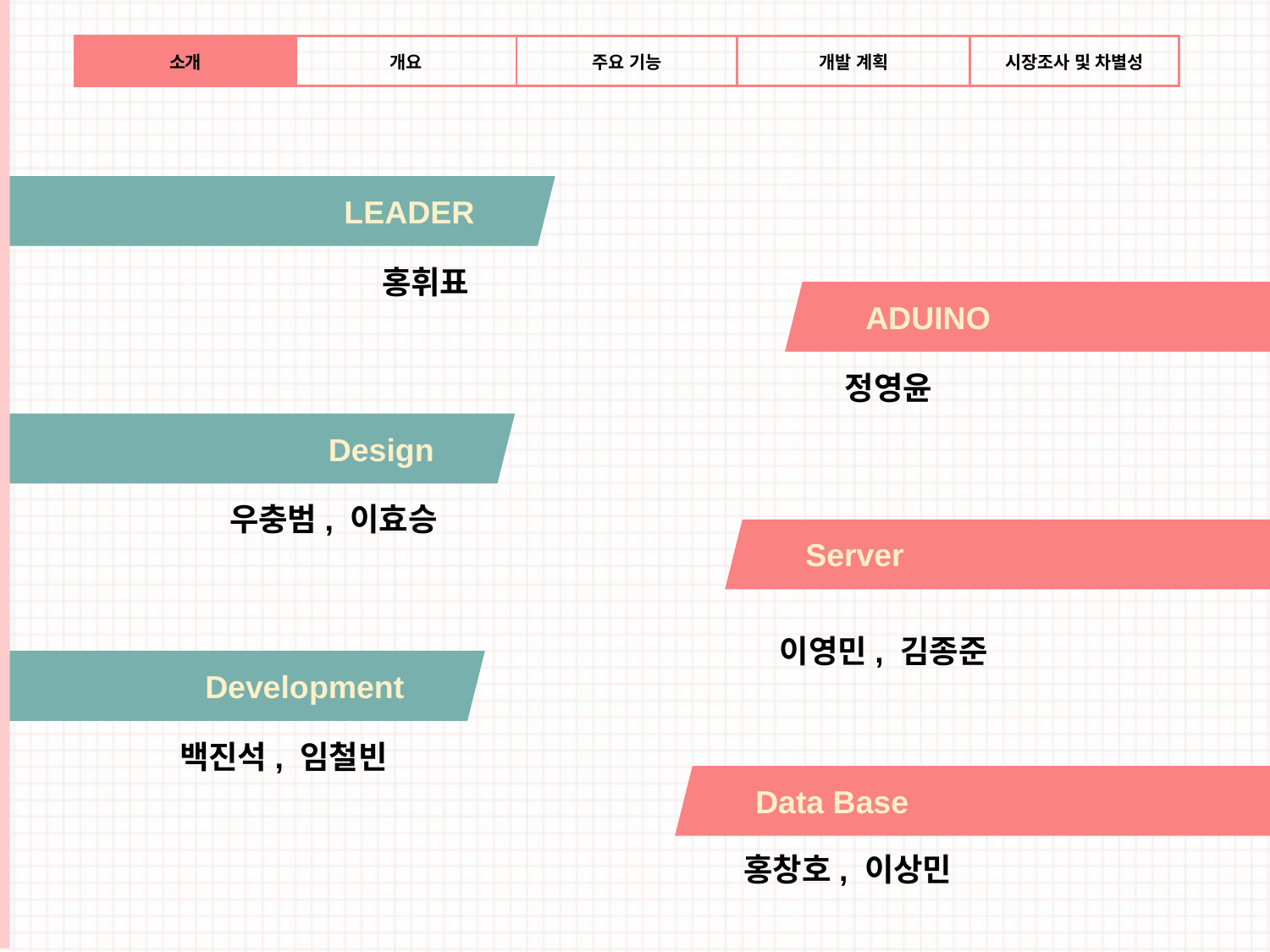

| 소개 | 개요 | 주요 기능 | 개발 계획 | 시장조사 및 차별성 |  |
| --- | --- | --- | --- | --- | --- |
LEADER
홍휘표
ADUINO
정영윤
Design
우충범, 이효승
Server
이영민, 김종준
Development
백진석, 임철빈
Data Base
홍창호, 이상민